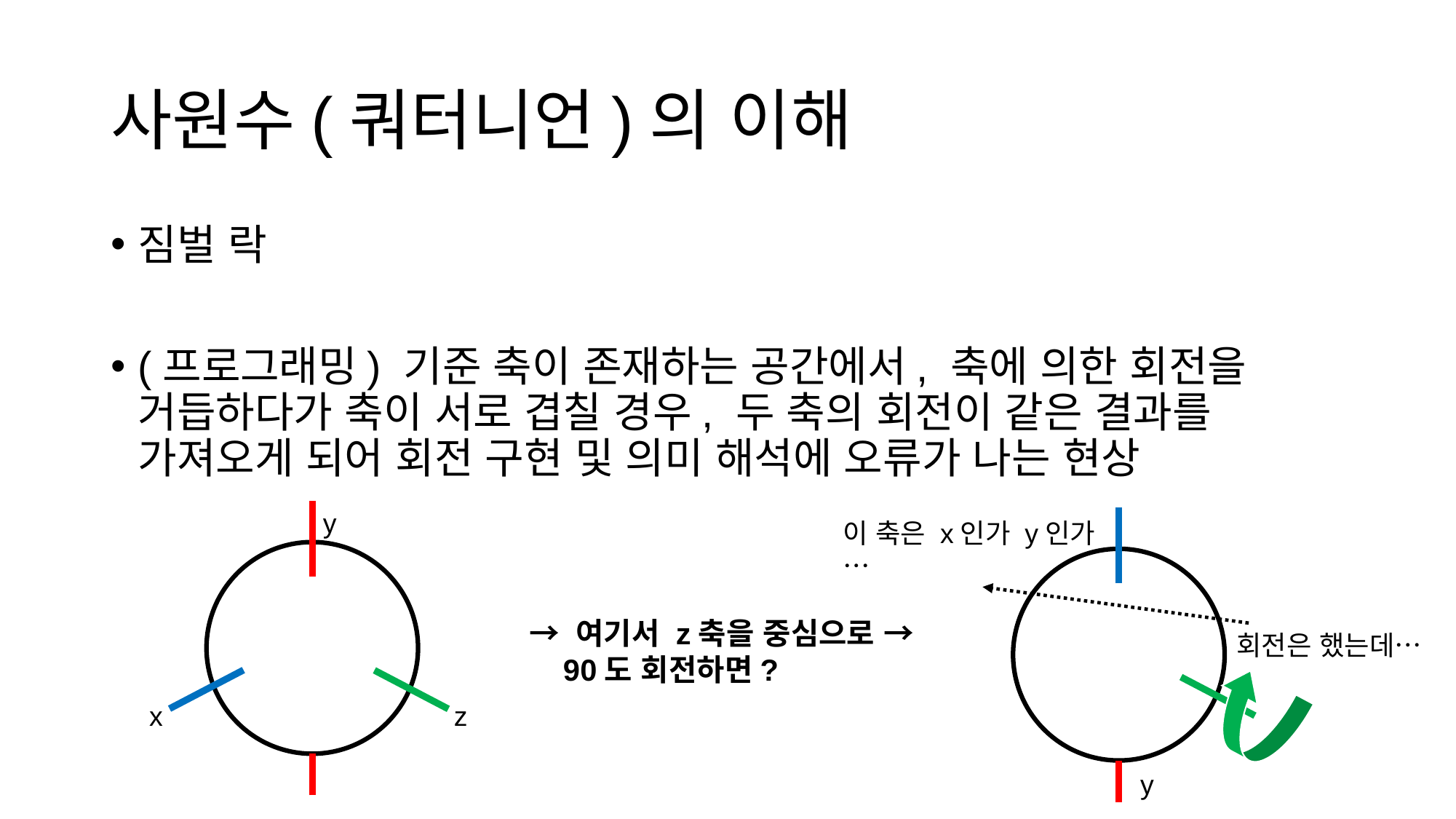

# 사원수(쿼터니언)의 이해
짐벌 락

(프로그래밍) 기준 축이 존재하는 공간에서, 축에 의한 회전을 거듭하다가 축이 서로 겹칠 경우, 두 축의 회전이 같은 결과를 가져오게 되어 회전 구현 및 의미 해석에 오류가 나는 현상
y
이 축은 x인가 y인가…

→ 여기서 z축을 중심으로 →
    90도 회전하면?
회전은 했는데…

x
z
y